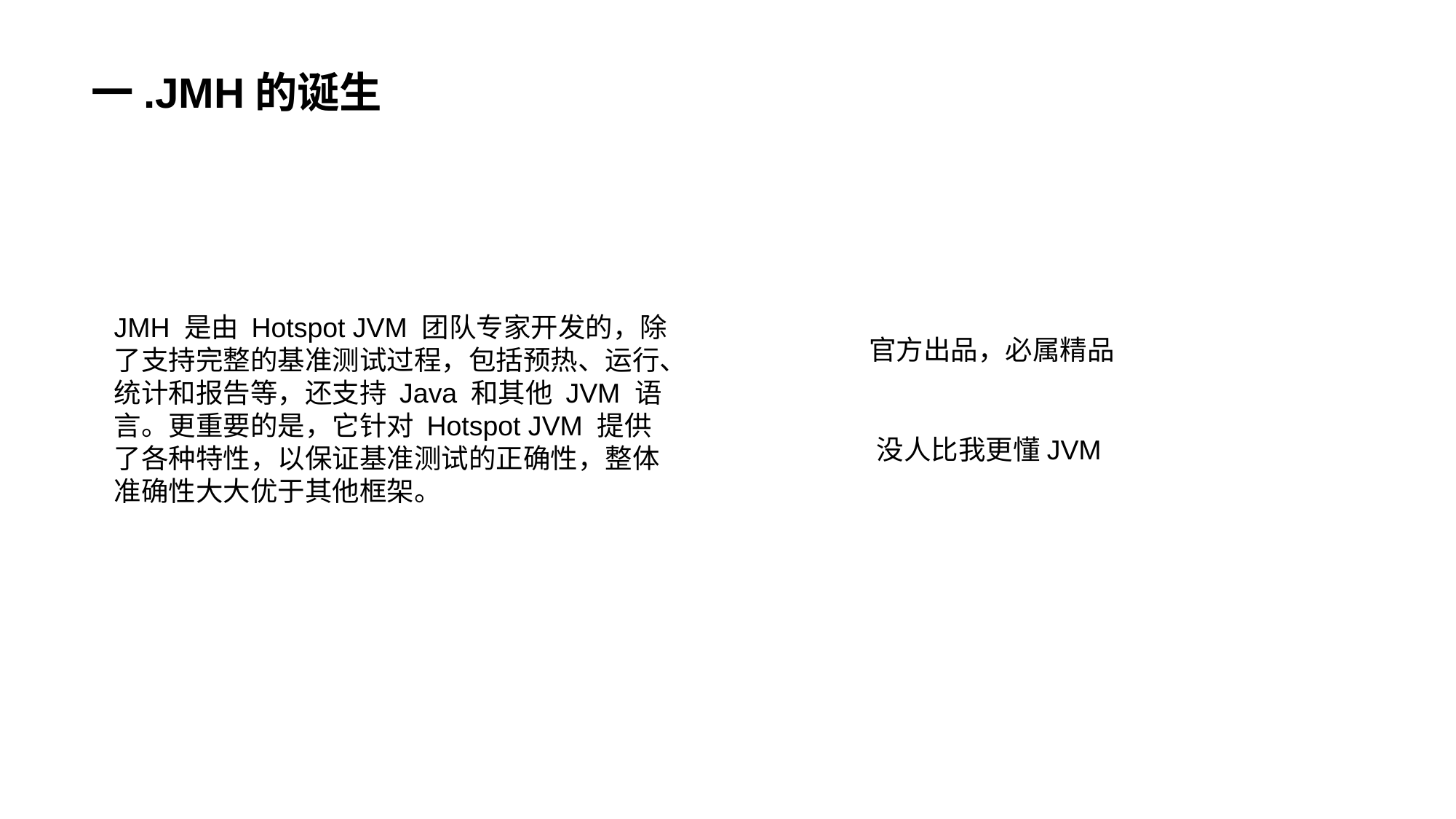

# 一.JMH的诞生
JMH 是由 Hotspot JVM 团队专家开发的，除了支持完整的基准测试过程，包括预热、运行、统计和报告等，还支持 Java 和其他 JVM 语言。更重要的是，它针对 Hotspot JVM 提供了各种特性，以保证基准测试的正确性，整体准确性大大优于其他框架。
官方出品，必属精品
没人比我更懂JVM
5